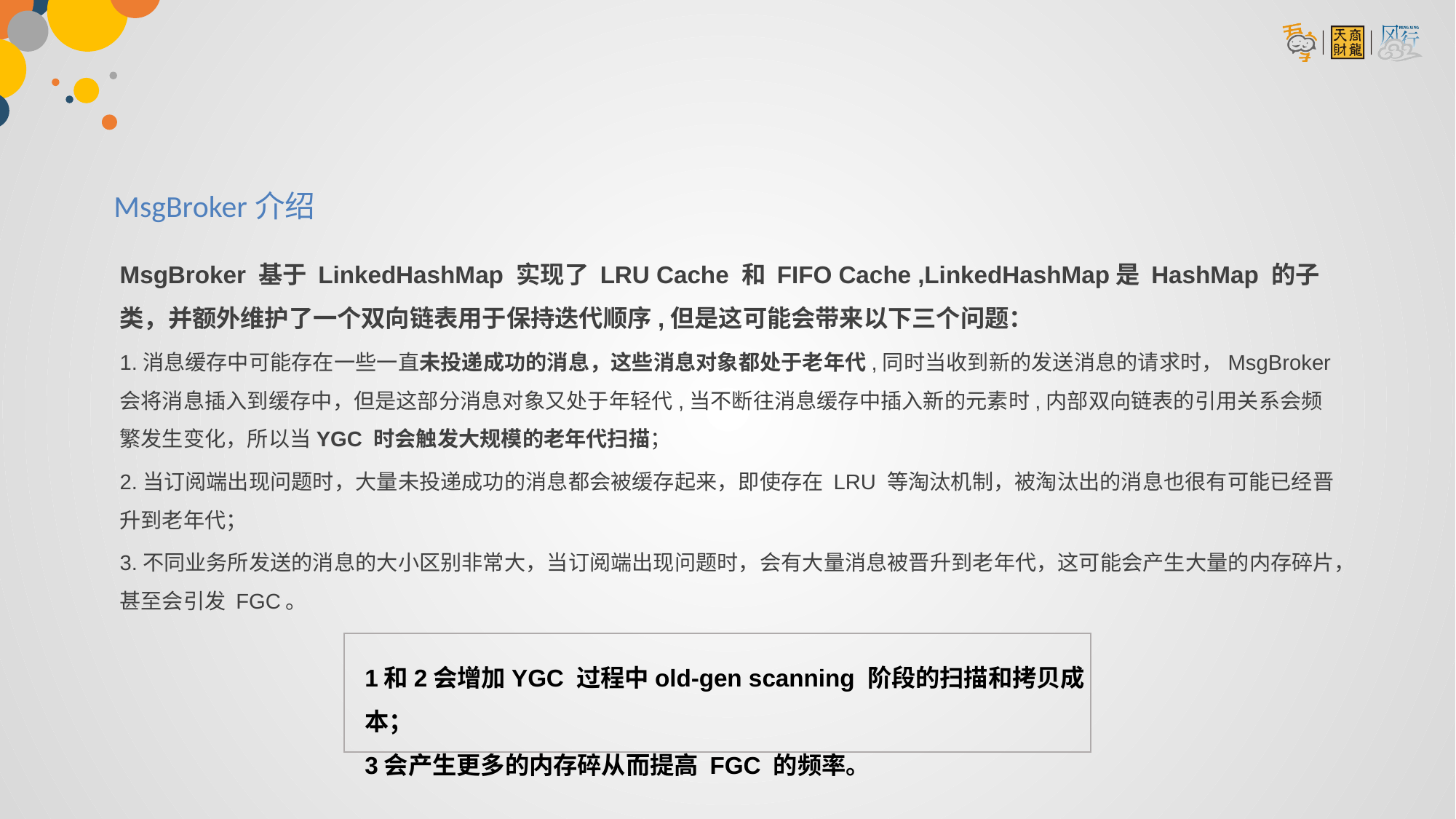

MsgBroker介绍
MsgBroker 基于 LinkedHashMap 实现了 LRU Cache 和 FIFO Cache ,LinkedHashMap是 HashMap 的子类，并额外维护了一个双向链表用于保持迭代顺序,但是这可能会带来以下三个问题：
1.消息缓存中可能存在一些一直未投递成功的消息，这些消息对象都处于老年代,同时当收到新的发送消息的请求时，MsgBroker 会将消息插入到缓存中，但是这部分消息对象又处于年轻代,当不断往消息缓存中插入新的元素时,内部双向链表的引用关系会频繁发生变化，所以当YGC 时会触发大规模的老年代扫描；
2.当订阅端出现问题时，大量未投递成功的消息都会被缓存起来，即使存在 LRU 等淘汰机制，被淘汰出的消息也很有可能已经晋升到老年代；
3.不同业务所发送的消息的大小区别非常大，当订阅端出现问题时，会有大量消息被晋升到老年代，这可能会产生大量的内存碎片，甚至会引发 FGC。

1和2会增加YGC 过程中old-gen scanning 阶段的扫描和拷贝成本；
3会产生更多的内存碎从而提高 FGC 的频率。